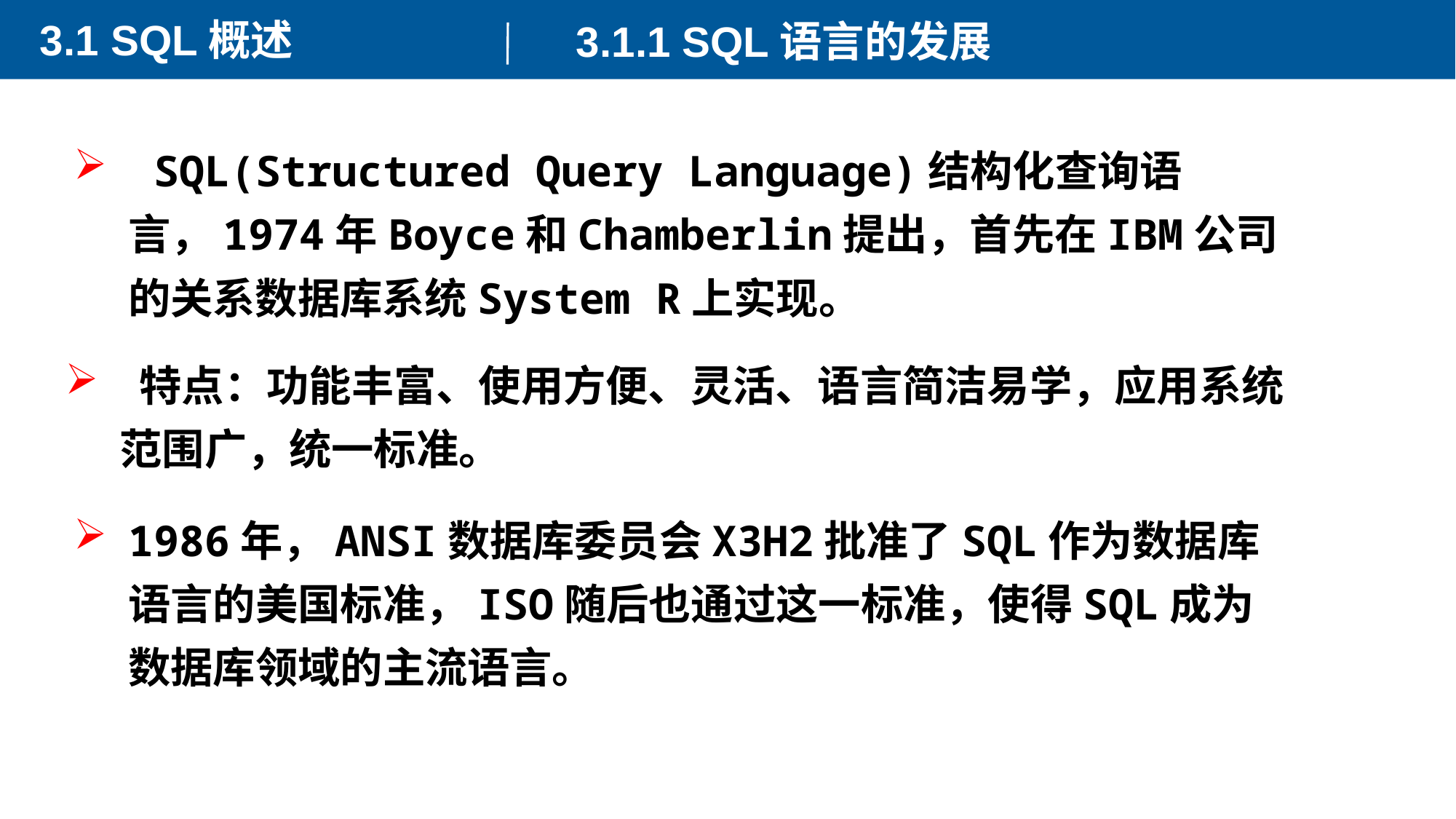

3.1 SQL概述
3.1.1 SQL语言的发展
 SQL(Structured Query Language)结构化查询语言，1974年Boyce和Chamberlin提出，首先在IBM公司的关系数据库系统System R上实现。
 特点：功能丰富、使用方便、灵活、语言简洁易学，应用系统范围广，统一标准。
1986年，ANSI数据库委员会X3H2批准了SQL作为数据库语言的美国标准，ISO随后也通过这一标准，使得SQL成为数据库领域的主流语言。